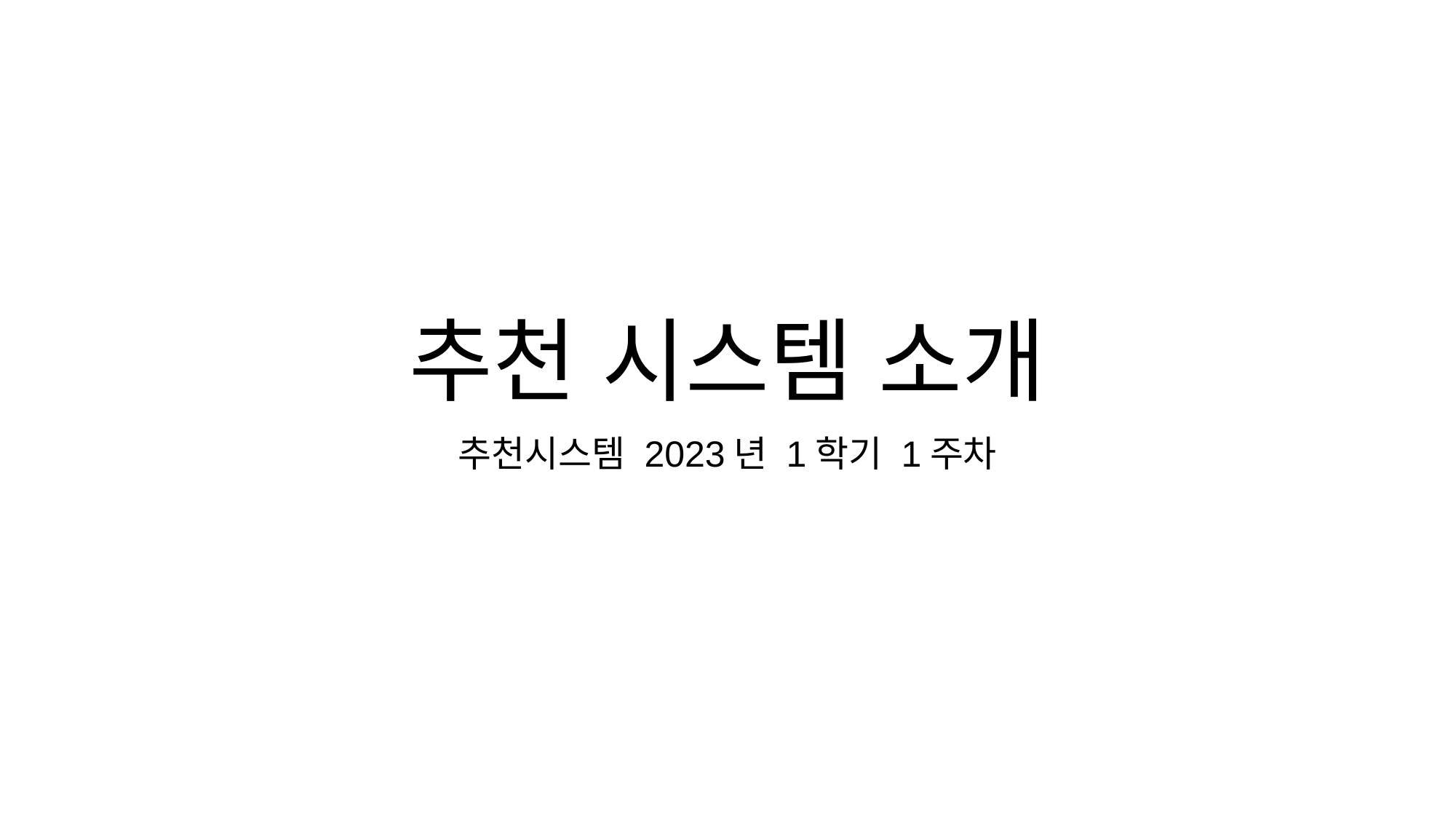

# 추천 시스템 소개
추천시스템 2023년 1학기 1주차